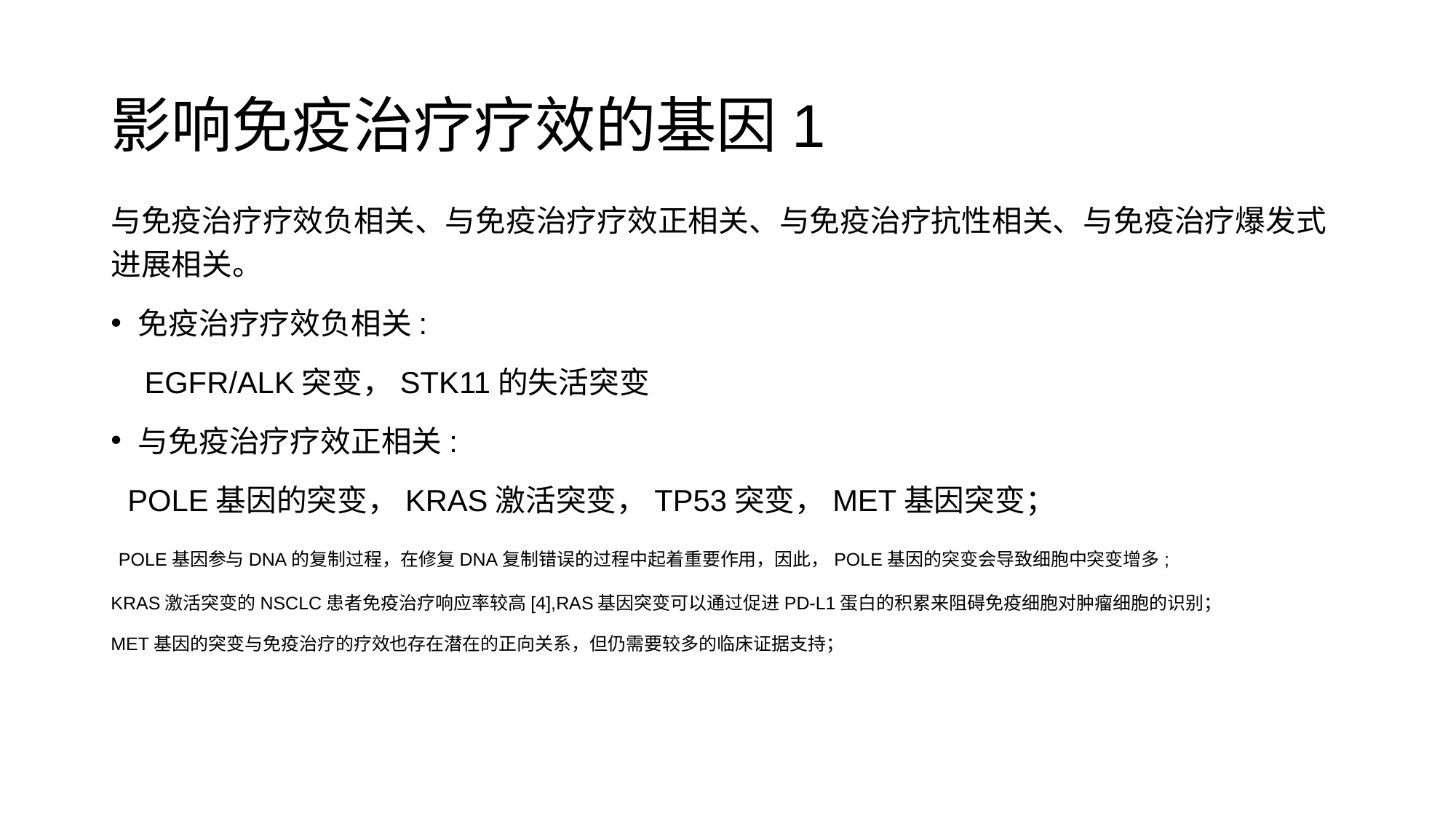

# 影响免疫治疗疗效的基因1
与免疫治疗疗效负相关、与免疫治疗疗效正相关、与免疫治疗抗性相关、与免疫治疗爆发式进展相关。
免疫治疗疗效负相关:
    EGFR/ALK突变，STK11的失活突变
与免疫治疗疗效正相关:
  POLE基因的突变，KRAS激活突变，TP53突变，MET基因突变；
 POLE基因参与DNA的复制过程，在修复DNA复制错误的过程中起着重要作用，因此，POLE基因的突变会导致细胞中突变增多;
KRAS激活突变的NSCLC患者免疫治疗响应率较高[4],RAS基因突变可以通过促进PD-L1蛋白的积累来阻碍免疫细胞对肿瘤细胞的识别；
MET基因的突变与免疫治疗的疗效也存在潜在的正向关系，但仍需要较多的临床证据支持；